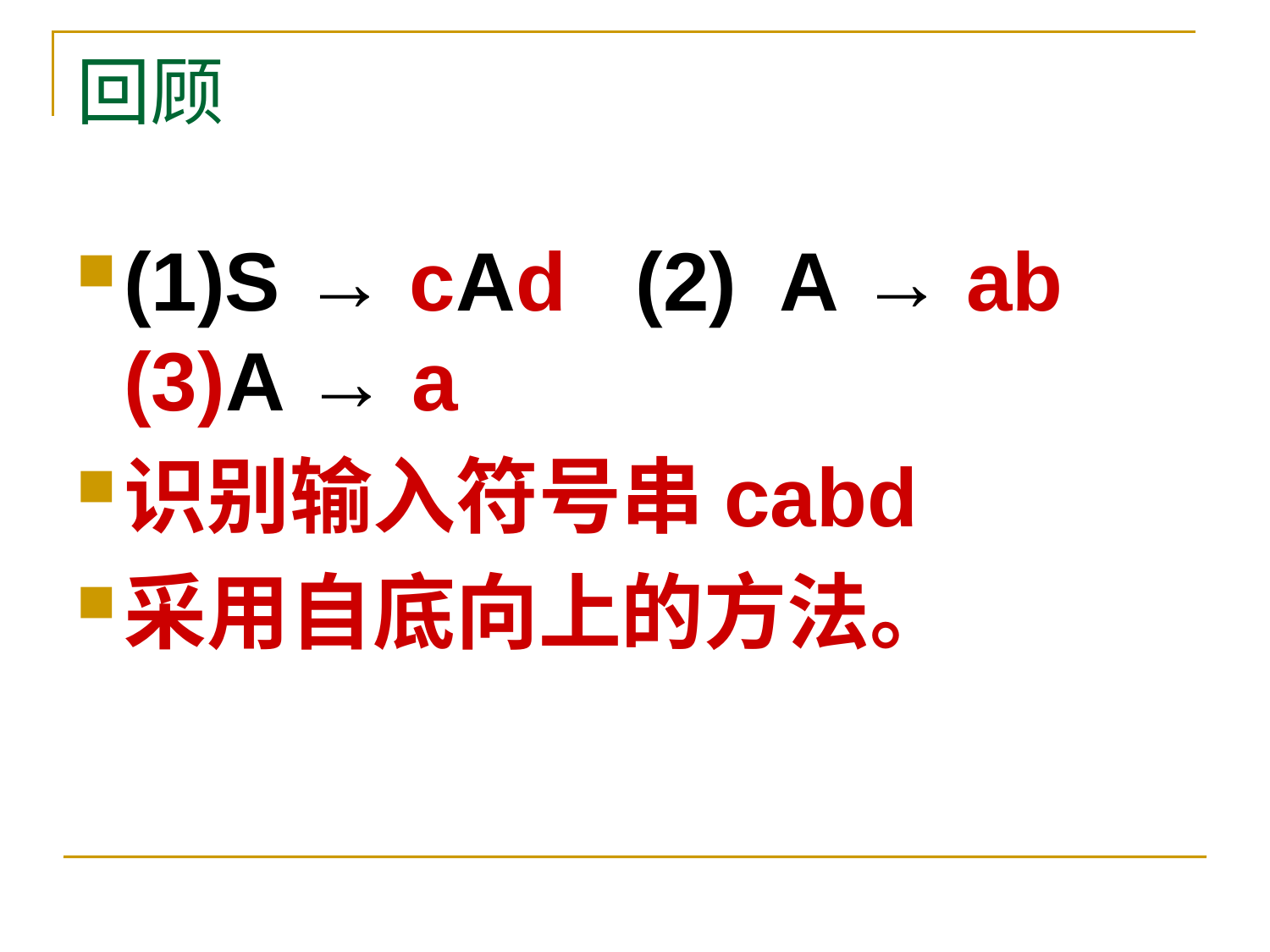

# 回顾
(1)S → cAd   (2)  A → ab  (3)A → a
识别输入符号串cabd
采用自底向上的方法。
2